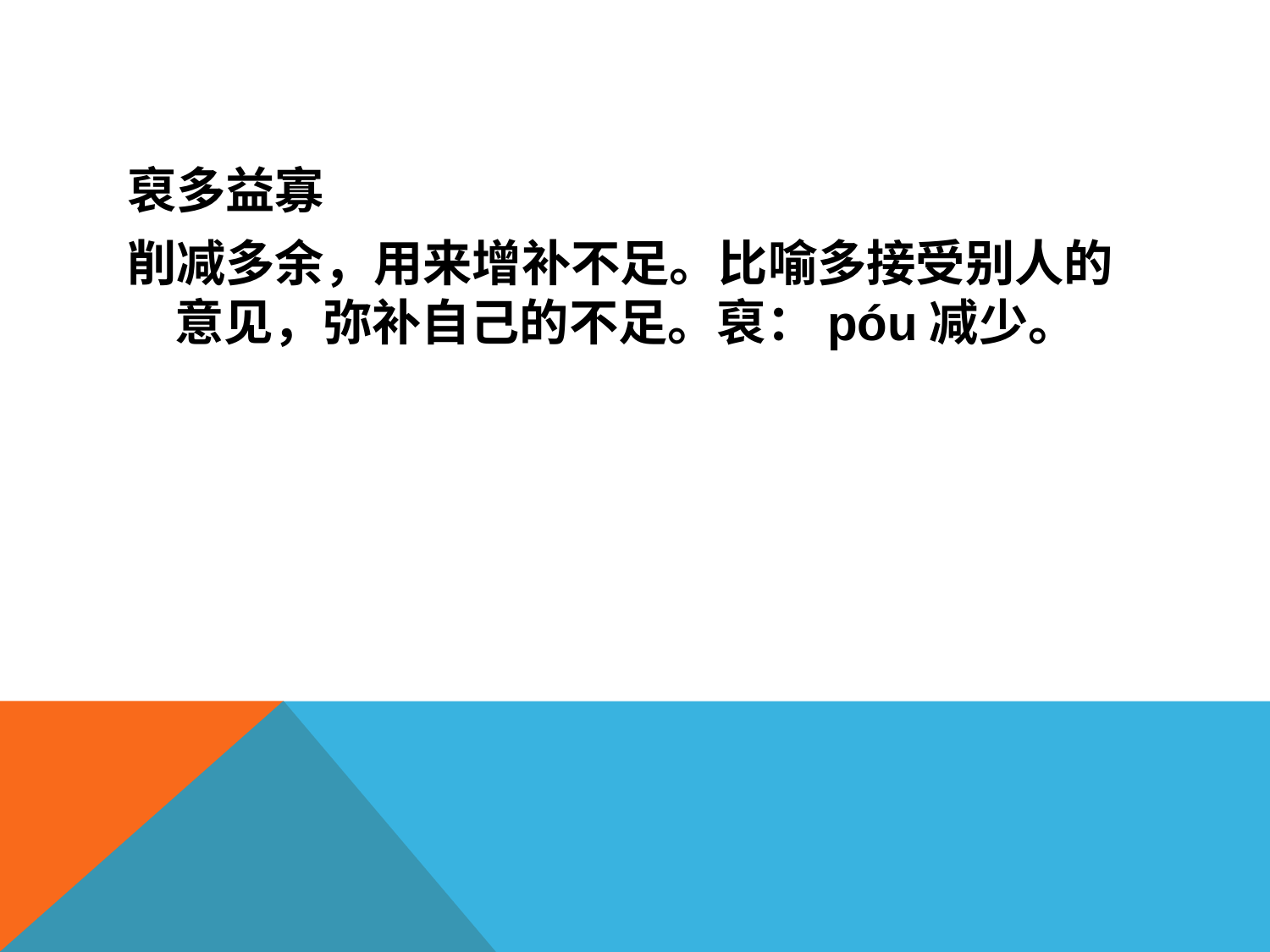

裒多益寡
削减多余，用来增补不足。比喻多接受别人的意见，弥补自己的不足。裒：póu减少。